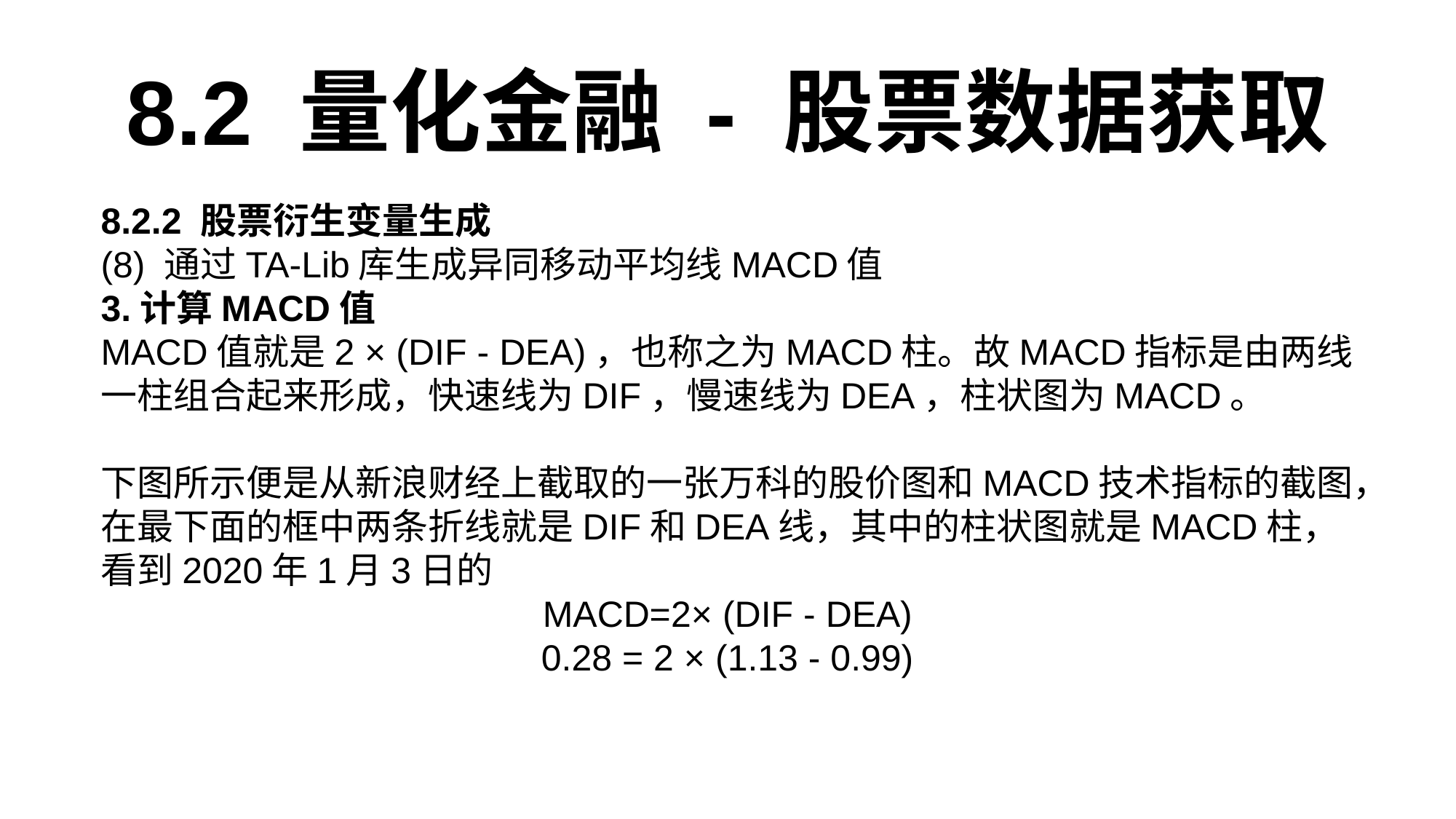

8.2 量化金融 - 股票数据获取
8.2.2 股票衍生变量生成
(8) 通过TA-Lib库生成异同移动平均线MACD值
3.计算MACD值
MACD值就是2 × (DIF - DEA)，也称之为MACD柱。故MACD指标是由两线一柱组合起来形成，快速线为DIF，慢速线为DEA，柱状图为MACD。

下图所示便是从新浪财经上截取的一张万科的股价图和MACD技术指标的截图，在最下面的框中两条折线就是DIF和DEA线，其中的柱状图就是MACD柱，看到2020年1月3日的
MACD=2× (DIF - DEA)
0.28 = 2 × (1.13 - 0.99)